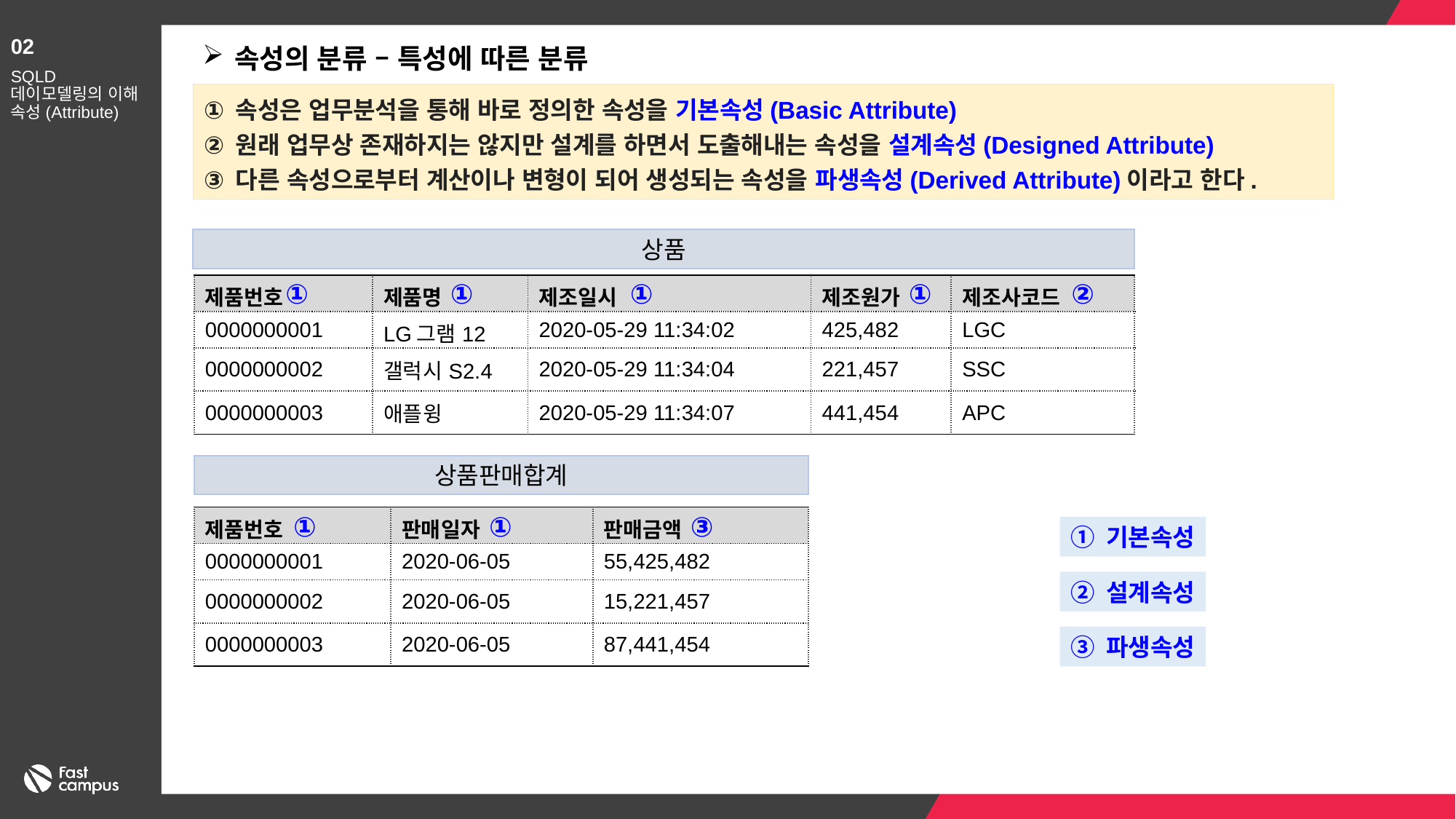

02
속성의 분류 – 특성에 따른 분류
SQLD
데이모델링의 이해
속성(Attribute)

속성은 업무분석을 통해 바로 정의한 속성을 기본속성(Basic Attribute)
원래 업무상 존재하지는 않지만 설계를 하면서 도출해내는 속성을 설계속성(Designed Attribute)
다른 속성으로부터 계산이나 변형이 되어 생성되는 속성을 파생속성(Derived Attribute)이라고 한다.
상품
①
①
①
①
②
| 제품번호 | 제품명 | 제조일시 | 제조원가 | 제조사코드 |
| --- | --- | --- | --- | --- |
| 0000000001 | LG그램12 | 2020-05-29 11:34:02 | 425,482 | LGC |
| 0000000002 | 갤럭시S2.4 | 2020-05-29 11:34:04 | 221,457 | SSC |
| 0000000003 | 애플윙 | 2020-05-29 11:34:07 | 441,454 | APC |
상품판매합계
①
①
③
| 제품번호 | 판매일자 | 판매금액 |
| --- | --- | --- |
| 0000000001 | 2020-06-05 | 55,425,482 |
| 0000000002 | 2020-06-05 | 15,221,457 |
| 0000000003 | 2020-06-05 | 87,441,454 |
① 기본속성
② 설계속성
③ 파생속성